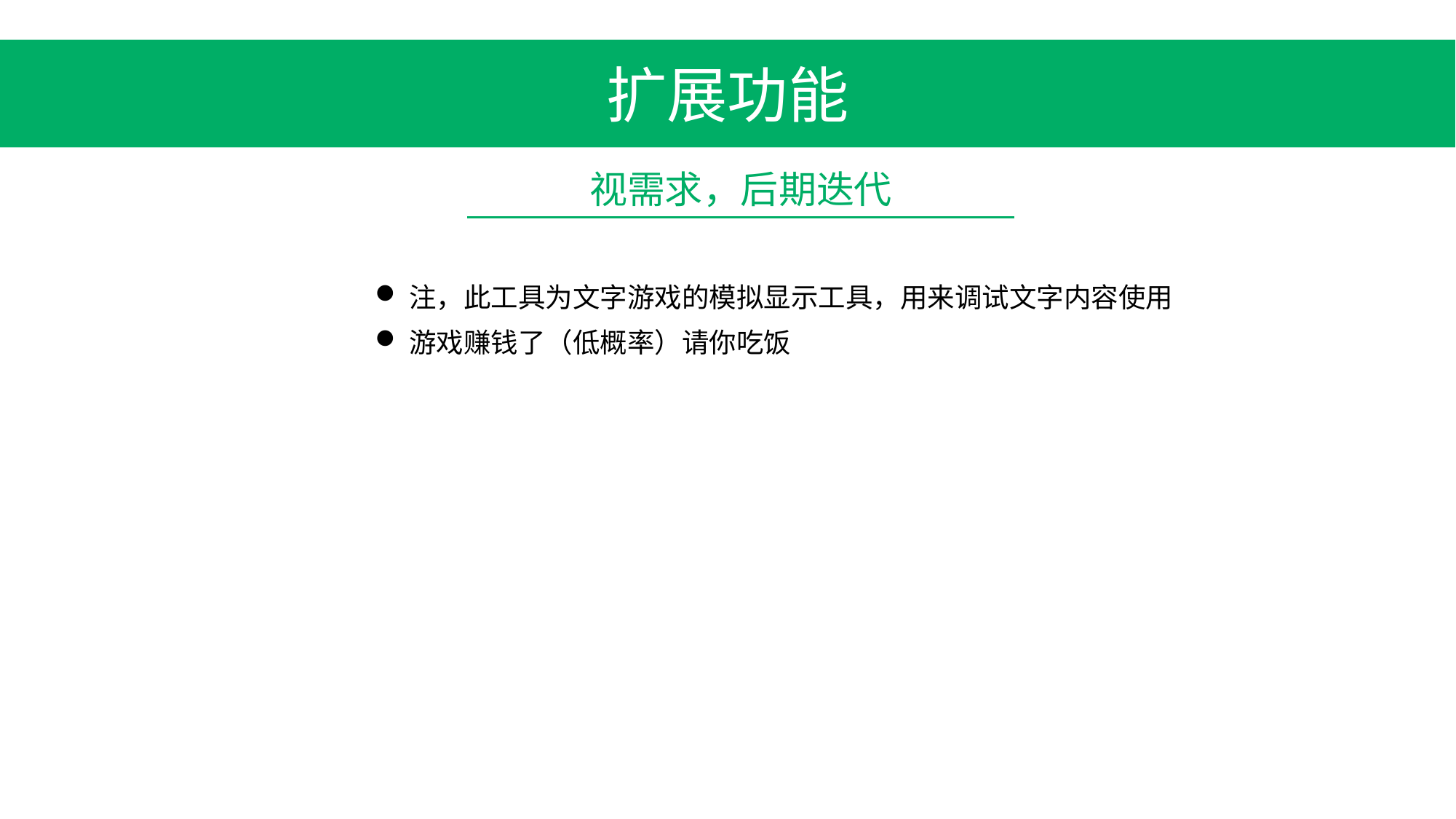

扩展功能
视需求，后期迭代
注，此工具为文字游戏的模拟显示工具，用来调试文字内容使用
游戏赚钱了（低概率）请你吃饭